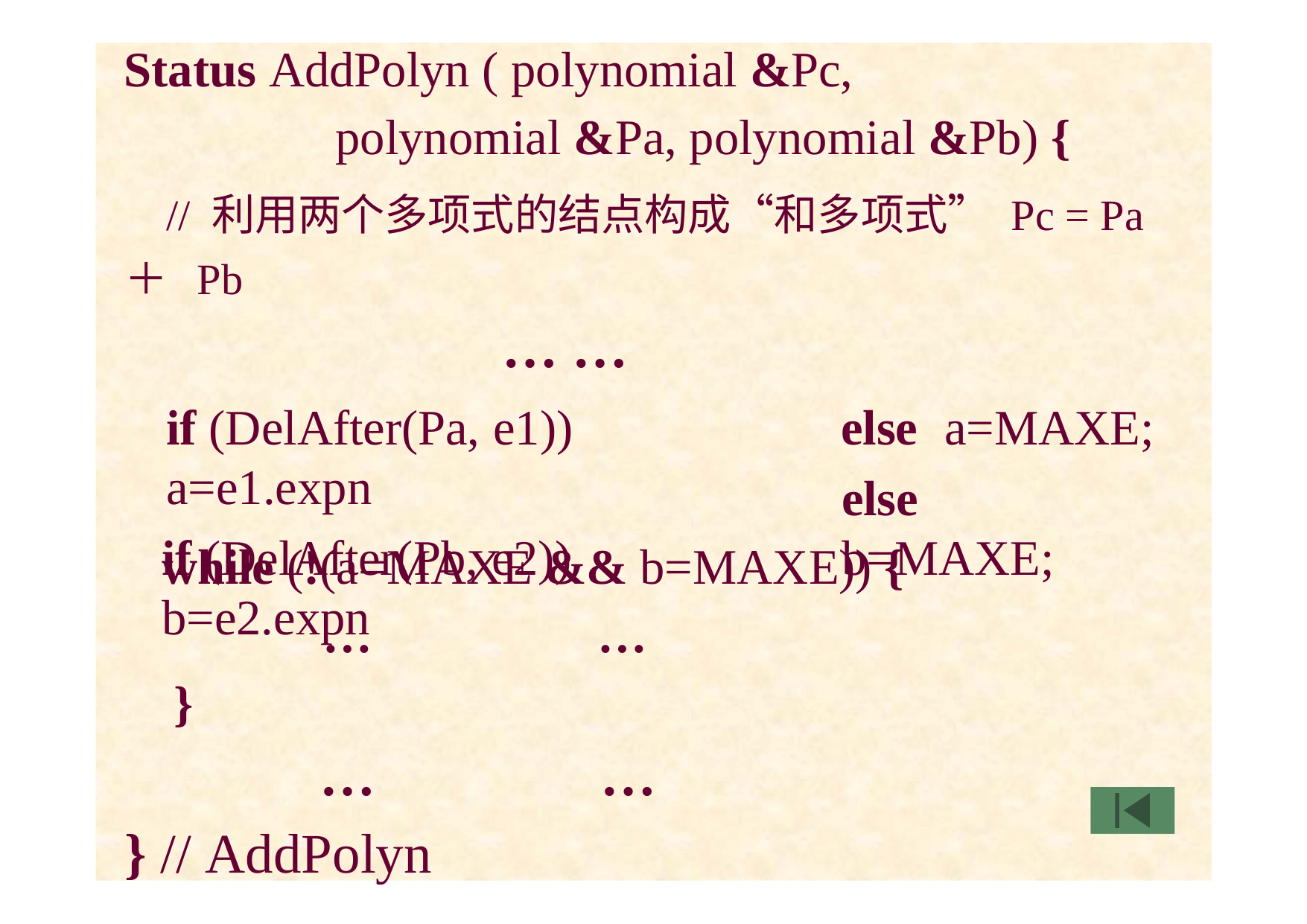

# Status AddPolyn ( polynomial &Pc,  polynomial &Pa, polynomial &Pb) {
// 利用两个多项式的结点构成“和多项式” Pc = Pa＋  Pb
…	…
if (DelAfter(Pa, e1))	a=e1.expn
if (DelAfter(Pb, e2))	b=e2.expn
else	a=MAXE;
else	b=MAXE;
while (!(a=MAXE && b=MAXE)) {
…	…
}
…	…
} // AddPolyn